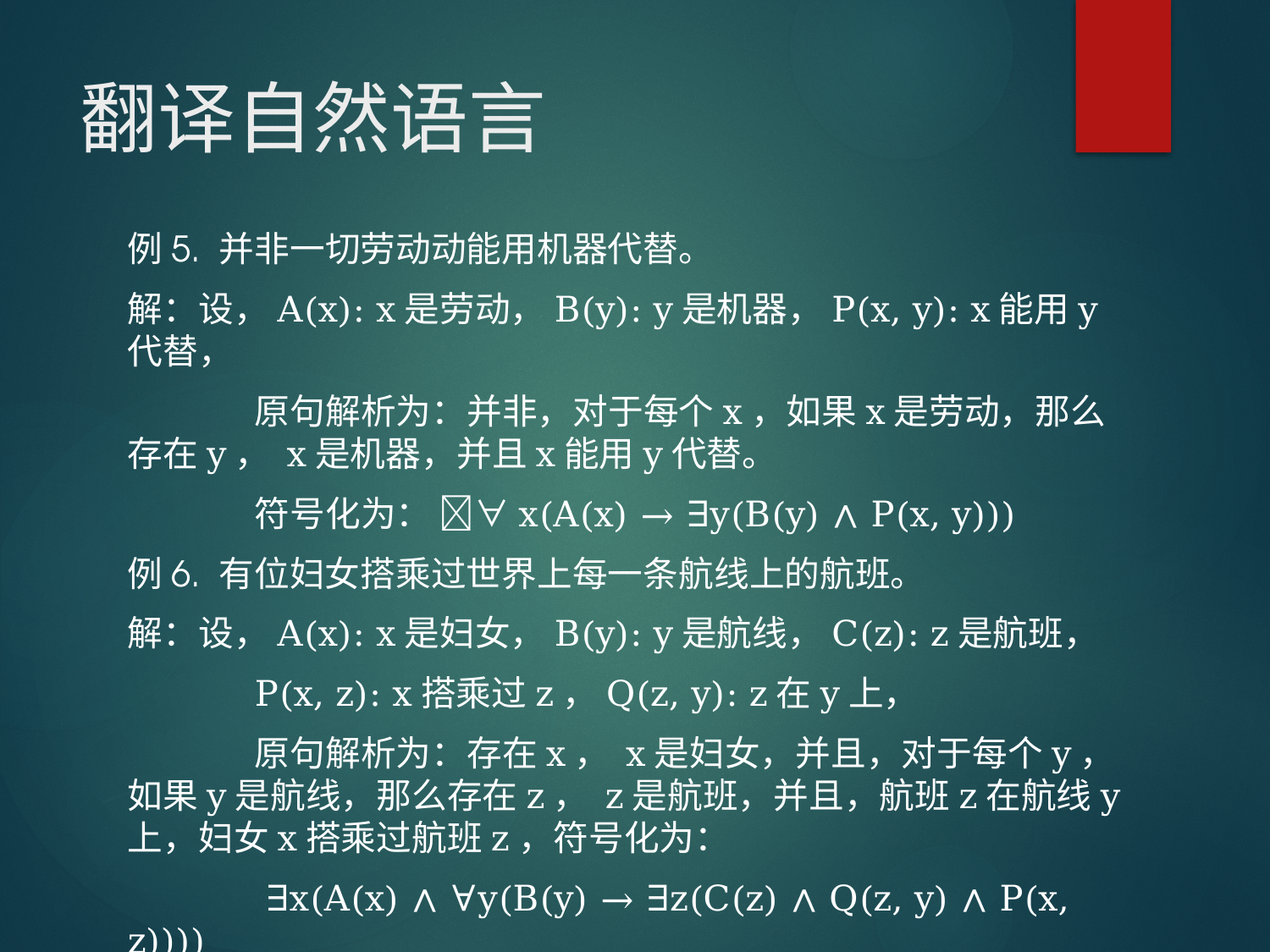

# 翻译自然语言
例5. 并非一切劳动动能用机器代替。
解：设，A(x): x是劳动，B(y): y是机器，P(x, y): x能用y代替，
	原句解析为：并非，对于每个x，如果x是劳动，那么存在y， x是机器，并且x能用y代替。
	符号化为： ¬∀x(A(x) → ∃y(B(y) ∧ P(x, y)))
例6. 有位妇女搭乘过世界上每一条航线上的航班。
解：设，A(x): x是妇女，B(y): y是航线，C(z): z是航班，
	P(x, z): x搭乘过z，Q(z, y): z在y上，
	原句解析为：存在x， x是妇女，并且，对于每个y，如果y是航线，那么存在z， z是航班，并且，航班z在航线y上，妇女x搭乘过航班z，符号化为：
	 ∃x(A(x) ∧ ∀y(B(y) → ∃z(C(z) ∧ Q(z, y) ∧ P(x, z))))